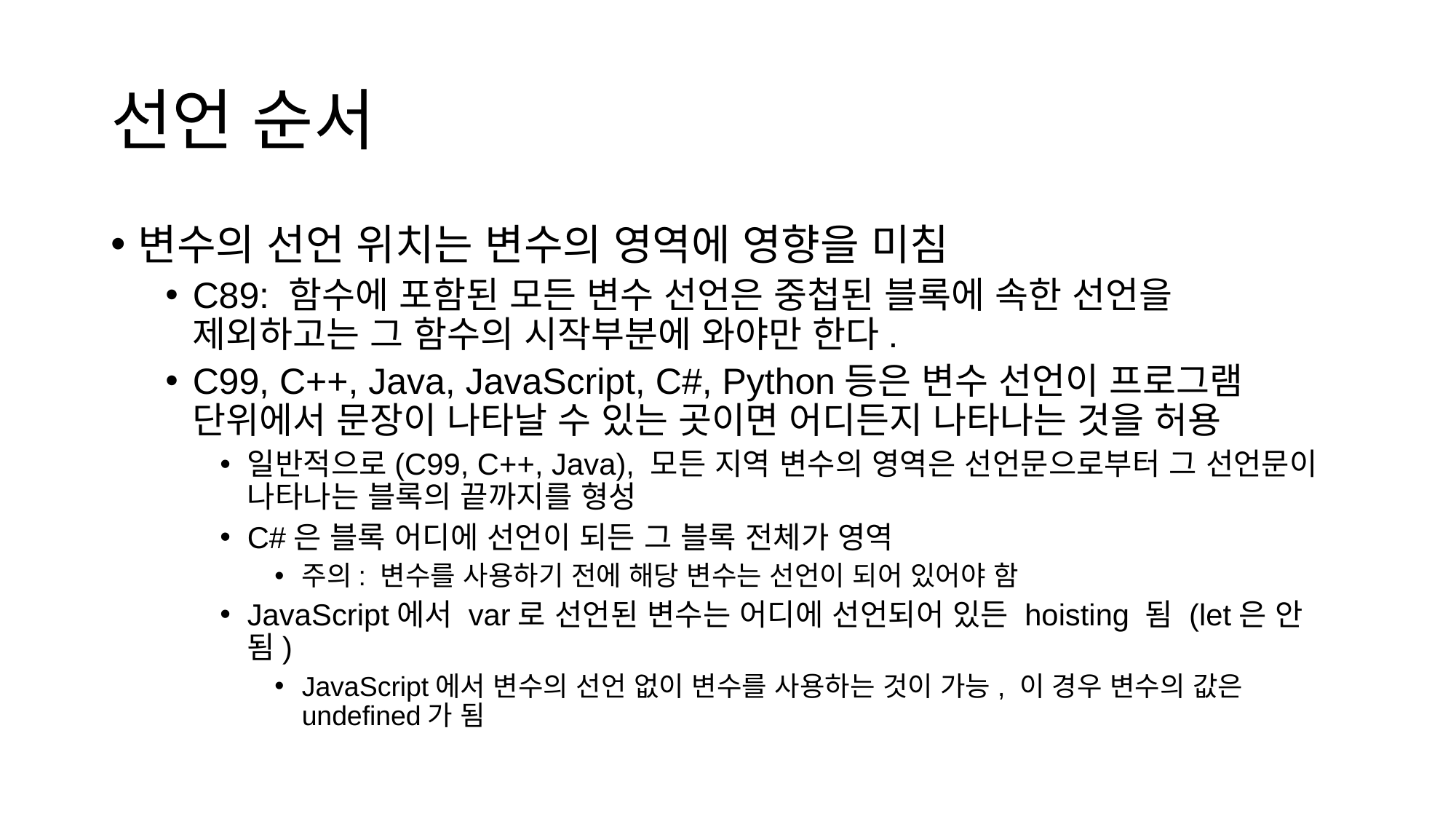

# 선언 순서
변수의 선언 위치는 변수의 영역에 영향을 미침
C89: 함수에 포함된 모든 변수 선언은 중첩된 블록에 속한 선언을 제외하고는 그 함수의 시작부분에 와야만 한다.
C99, C++, Java, JavaScript, C#, Python등은 변수 선언이 프로그램 단위에서 문장이 나타날 수 있는 곳이면 어디든지 나타나는 것을 허용
일반적으로(C99, C++, Java), 모든 지역 변수의 영역은 선언문으로부터 그 선언문이 나타나는 블록의 끝까지를 형성
C#은 블록 어디에 선언이 되든 그 블록 전체가 영역
주의: 변수를 사용하기 전에 해당 변수는 선언이 되어 있어야 함
JavaScript에서 var로 선언된 변수는 어디에 선언되어 있든 hoisting 됨 (let은 안됨)
JavaScript에서 변수의 선언 없이 변수를 사용하는 것이 가능, 이 경우 변수의 값은 undefined가 됨